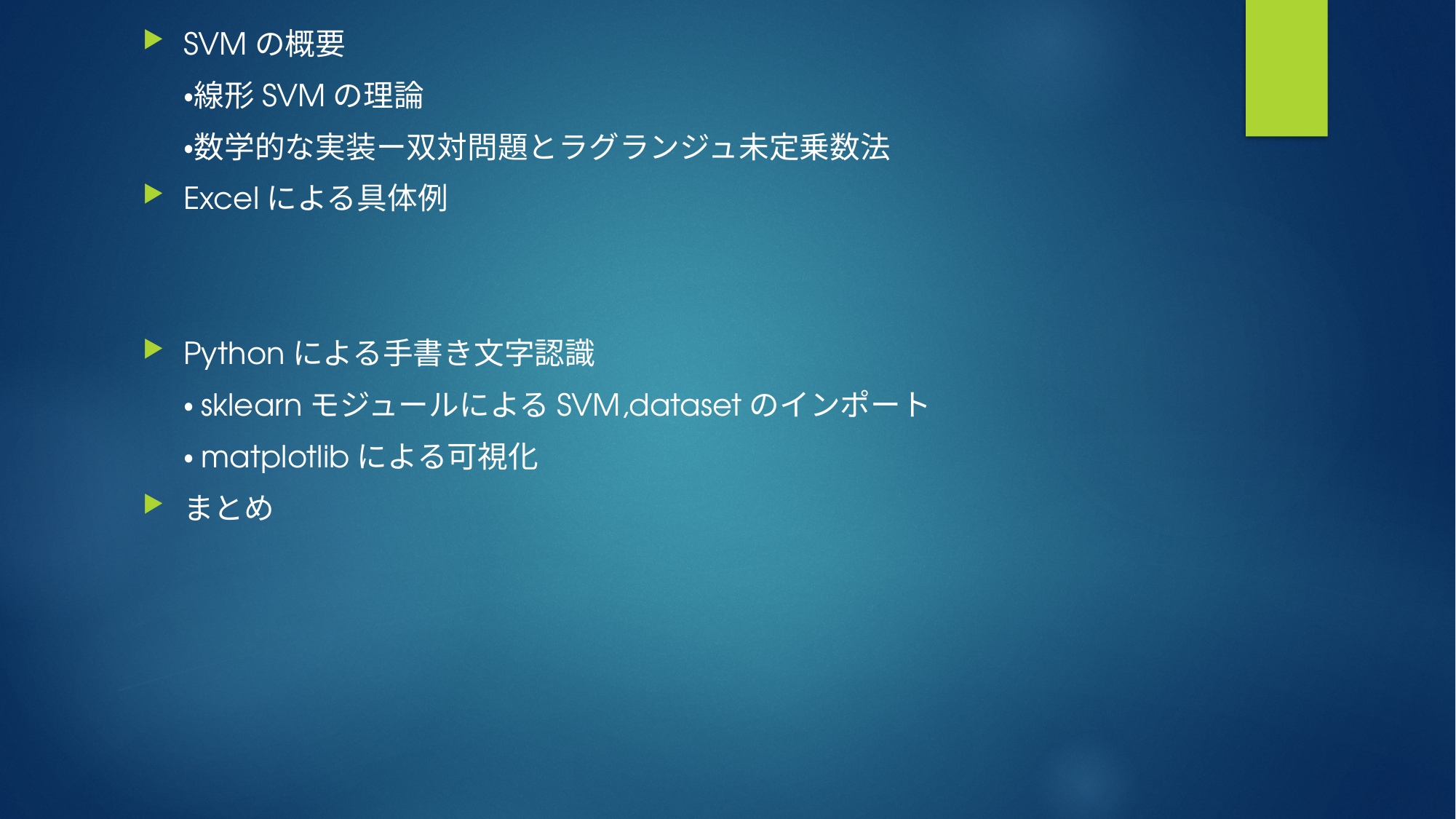

SVMの概要
     ・線形SVMの理論
     ・数学的な実装ー双対問題とラグランジュ未定乗数法
Excelによる具体例

Pythonによる手書き文字認識
     ・sklearnモジュールによるSVM,datasetのインポート
     ・matplotlibによる可視化
まとめ